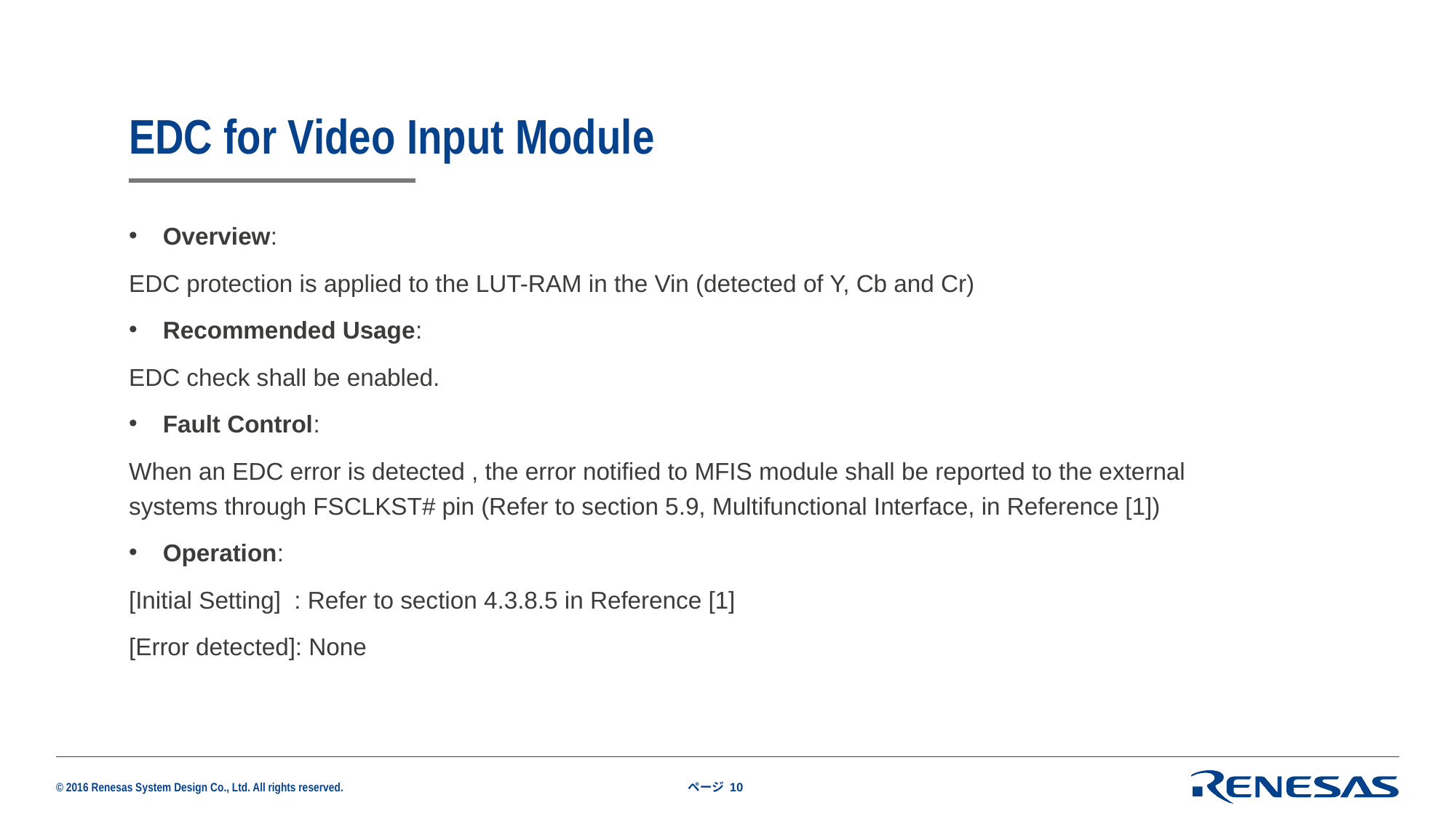

# EDC for Video Input Module
Overview:
EDC protection is applied to the LUT-RAM in the Vin (detected of Y, Cb and Cr)
Recommended Usage:
EDC check shall be enabled.
Fault Control:
When an EDC error is detected , the error notified to MFIS module shall be reported to the external systems through FSCLKST# pin (Refer to section 5.9, Multifunctional Interface, in Reference [1])
Operation:
[Initial Setting]  : Refer to section 4.3.8.5 in Reference [1]
[Error detected]: None

ページ 10